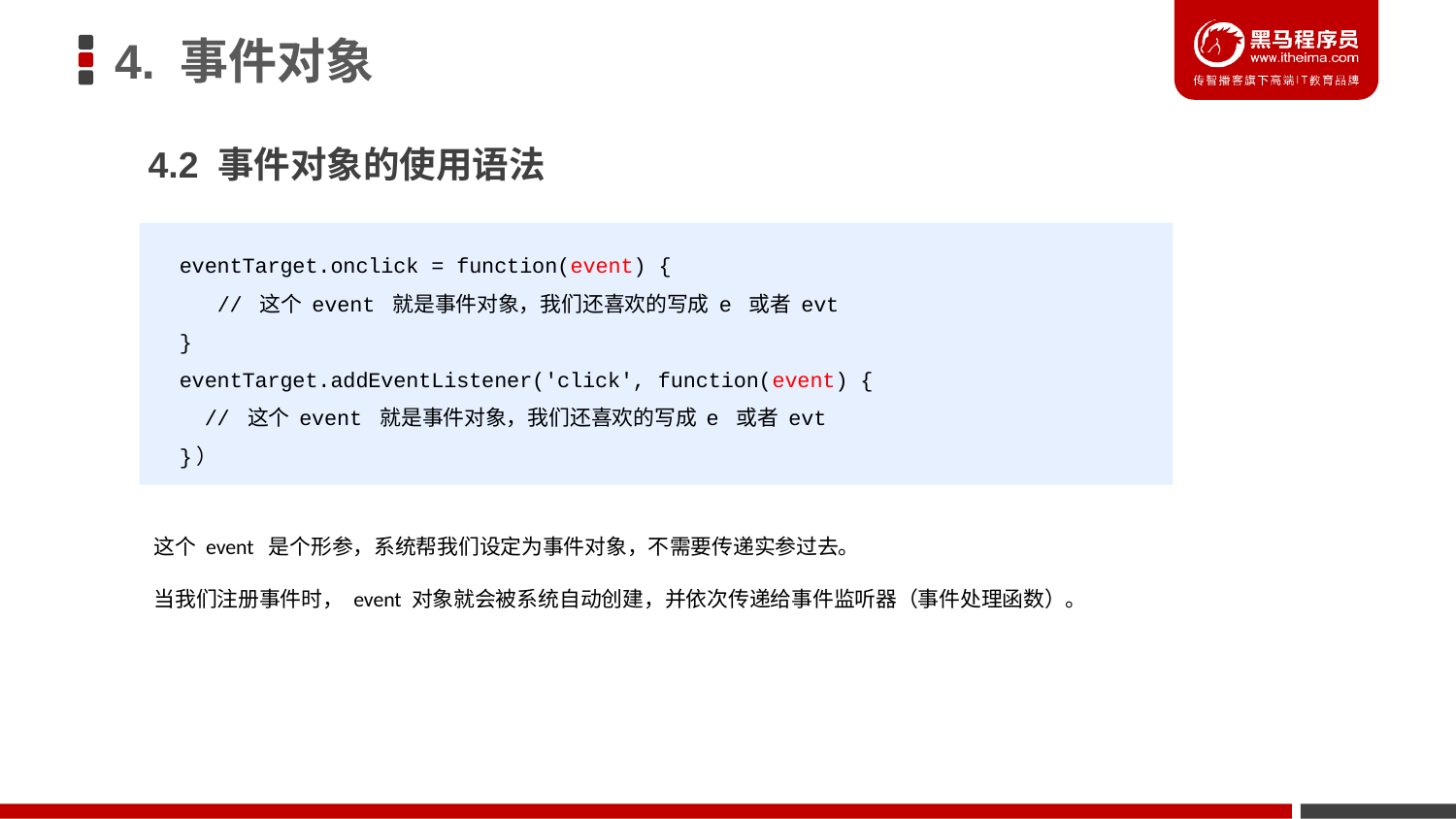

# 4. 事件对象
4.2 事件对象的使用语法
  eventTarget.onclick = function(event) {
     // 这个 event 就是事件对象，我们还喜欢的写成 e 或者 evt
  }
  eventTarget.addEventListener('click', function(event) {
    // 这个 event 就是事件对象，我们还喜欢的写成 e 或者 evt
  }）
这个 event  是个形参，系统帮我们设定为事件对象，不需要传递实参过去。
当我们注册事件时， event 对象就会被系统自动创建，并依次传递给事件监听器（事件处理函数）。